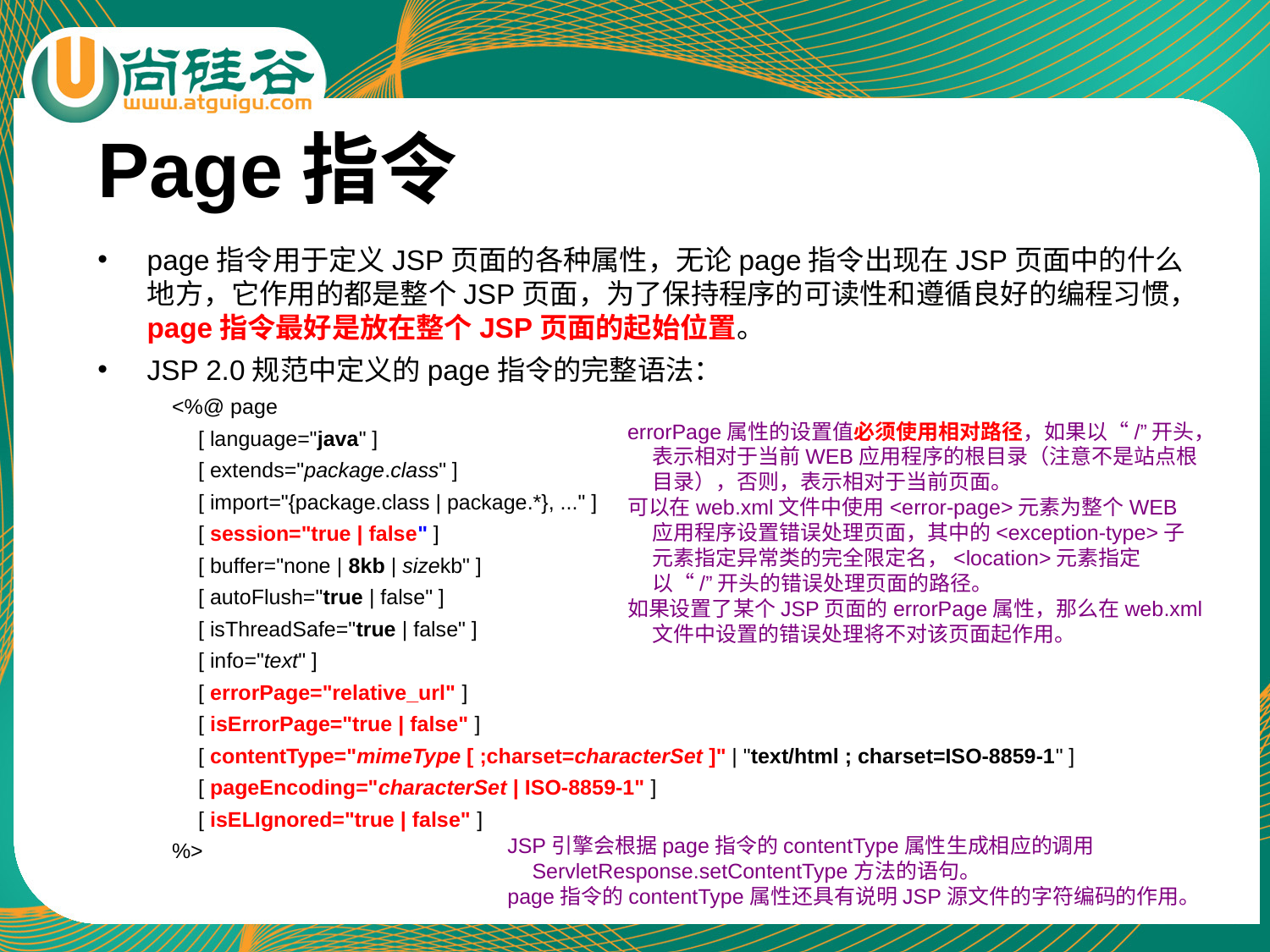

# Page指令
page指令用于定义JSP页面的各种属性，无论page指令出现在JSP页面中的什么地方，它作用的都是整个JSP页面，为了保持程序的可读性和遵循良好的编程习惯，page指令最好是放在整个JSP页面的起始位置。
JSP 2.0规范中定义的page指令的完整语法：
<%@ page
	[ language="java" ]
	[ extends="package.class" ]
	[ import="{package.class | package.*}, ..." ]
	[ session="true | false" ]
	[ buffer="none | 8kb | sizekb" ]
	[ autoFlush="true | false" ]
	[ isThreadSafe="true | false" ]
	[ info="text" ]
	[ errorPage="relative_url" ]
	[ isErrorPage="true | false" ]
	[ contentType="mimeType [ ;charset=characterSet ]" | "text/html ; charset=ISO-8859-1" ]
	[ pageEncoding="characterSet | ISO-8859-1" ]
	[ isELIgnored="true | false" ]
%>

errorPage属性的设置值必须使用相对路径，如果以“/”开头，表示相对于当前WEB应用程序的根目录（注意不是站点根目录），否则，表示相对于当前页面。
可以在web.xml文件中使用<error-page>元素为整个WEB应用程序设置错误处理页面，其中的<exception-type>子元素指定异常类的完全限定名，<location>元素指定以“/”开头的错误处理页面的路径。
如果设置了某个JSP页面的errorPage属性，那么在web.xml文件中设置的错误处理将不对该页面起作用。
JSP引擎会根据page指令的contentType属性生成相应的调用ServletResponse.setContentType方法的语句。
page指令的contentType属性还具有说明JSP源文件的字符编码的作用。